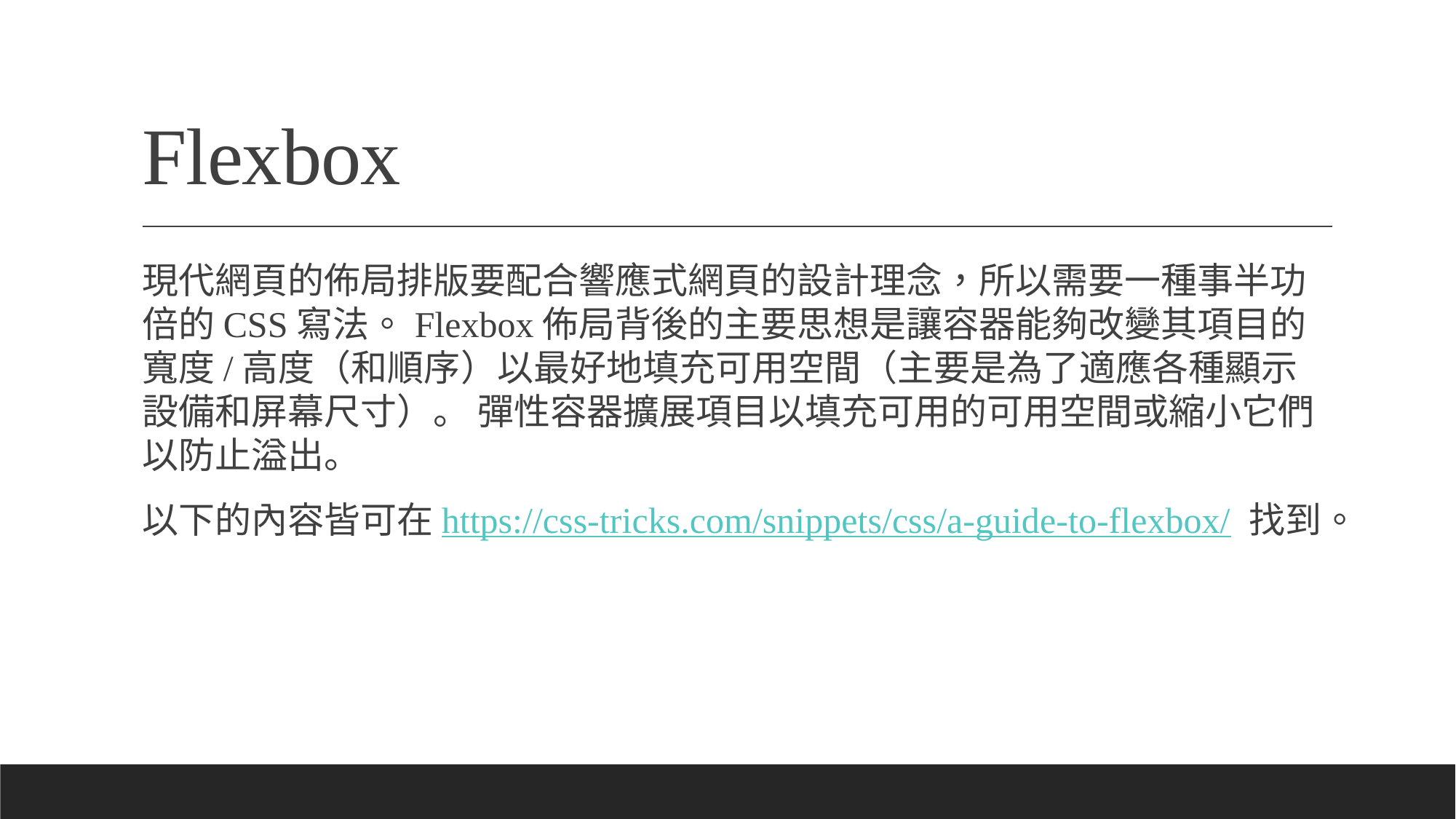

# Flexbox
現代網頁的佈局排版要配合響應式網頁的設計理念，所以需要一種事半功倍的CSS寫法。Flexbox佈局背後的主要思想是讓容器能夠改變其項目的寬度/高度（和順序）以最好地填充可用空間（主要是為了適應各種顯示設備和屏幕尺寸）。 彈性容器擴展項目以填充可用的可用空間或縮小它們以防止溢出。
以下的內容皆可在https://css-tricks.com/snippets/css/a-guide-to-flexbox/ 找到。